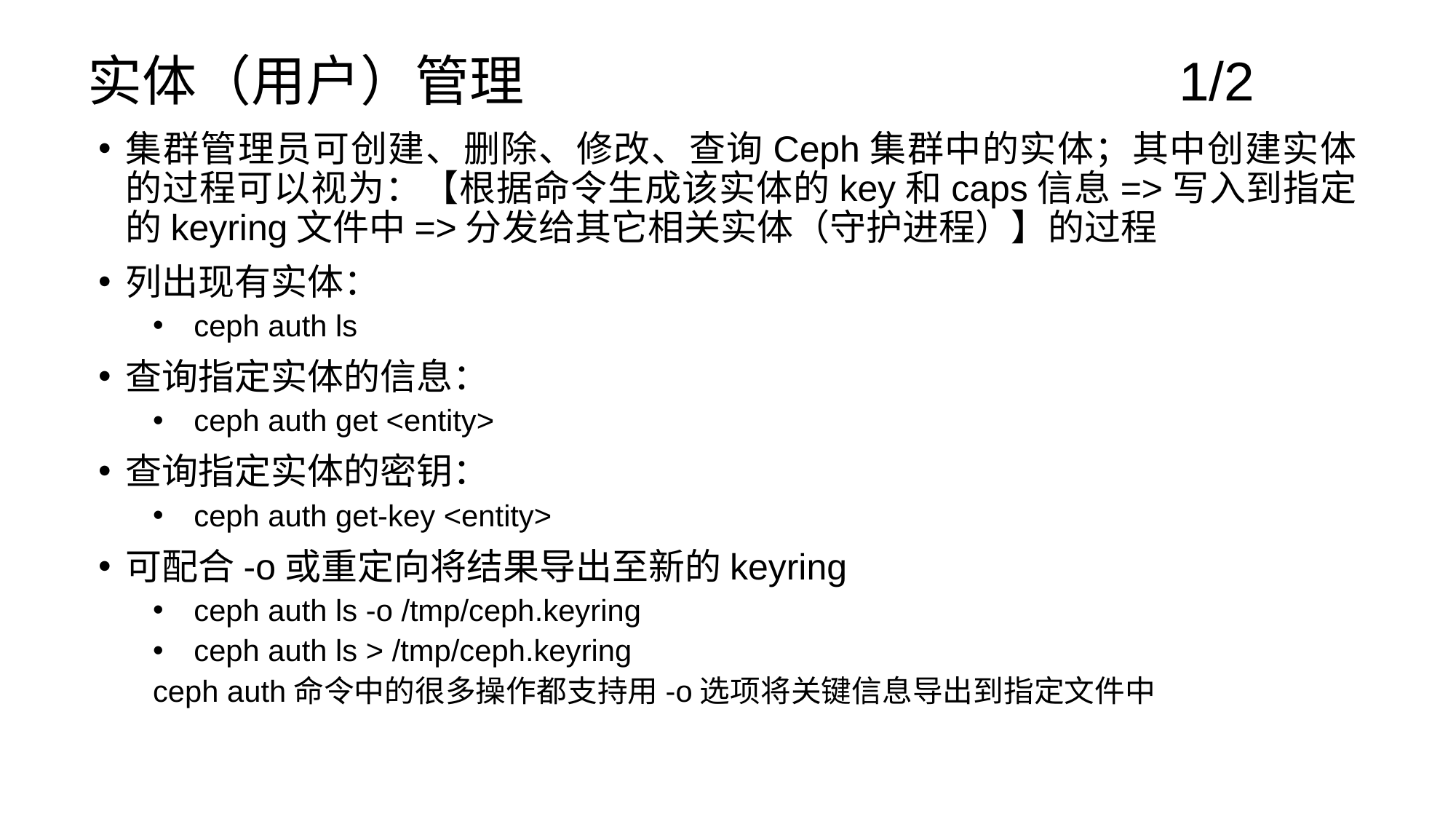

# 实体（用户）管理						1/2
集群管理员可创建、删除、修改、查询Ceph集群中的实体；其中创建实体的过程可以视为：【根据命令生成该实体的key和caps信息=>写入到指定的keyring文件中=>分发给其它相关实体（守护进程）】的过程
列出现有实体：
ceph auth ls
查询指定实体的信息：
ceph auth get <entity>
查询指定实体的密钥：
ceph auth get-key <entity>
可配合-o或重定向将结果导出至新的keyring
ceph auth ls -o /tmp/ceph.keyring
ceph auth ls > /tmp/ceph.keyring
ceph auth命令中的很多操作都支持用-o选项将关键信息导出到指定文件中